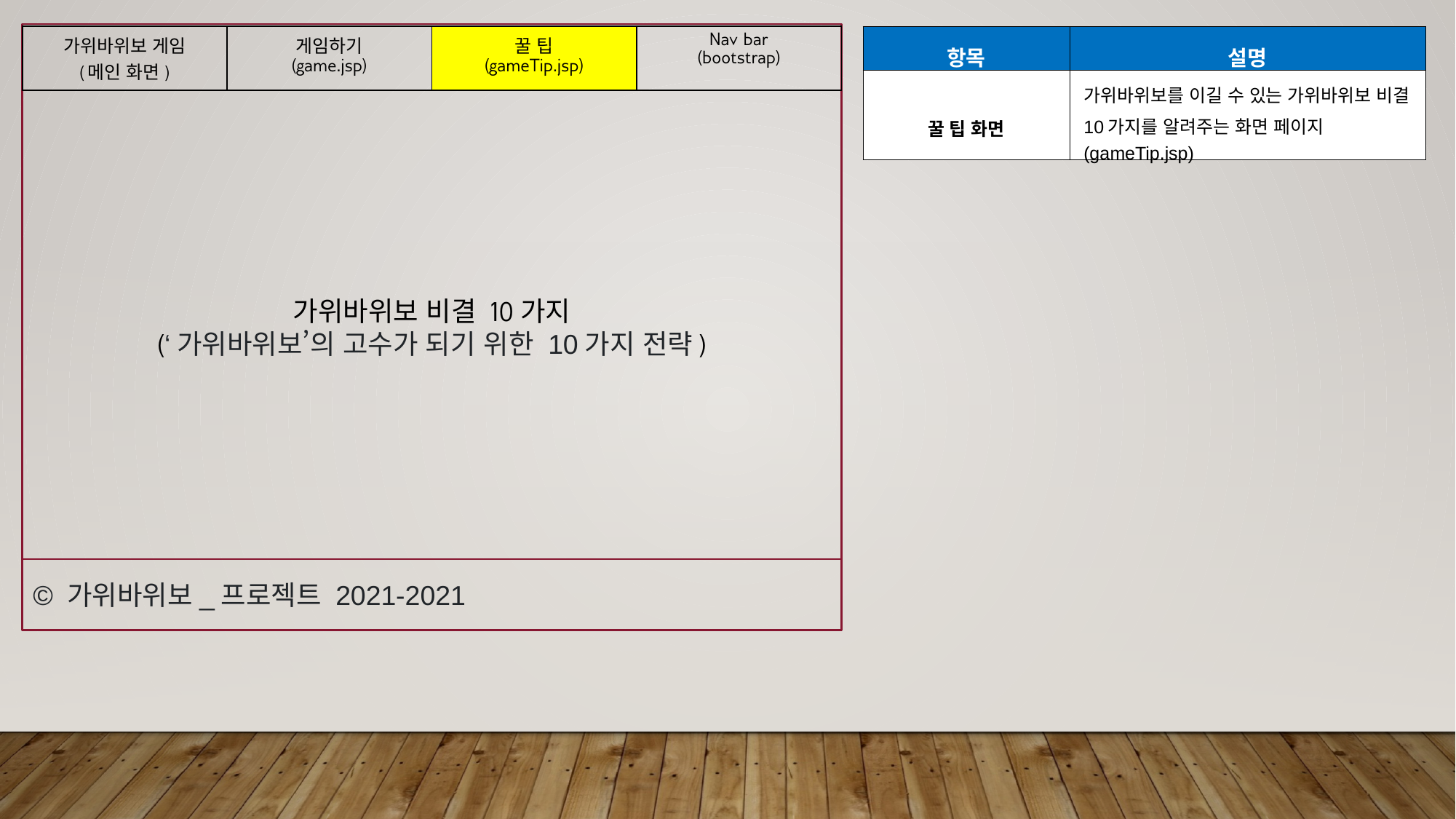

| 가위바위보 게임 (메인 화면) | 게임하기 (game.jsp) | 꿀 팁 (gameTip.jsp) | Nav bar (bootstrap) |
| --- | --- | --- | --- |
| 항목 | 설명 |
| --- | --- |
| 꿀 팁 화면 | 가위바위보를 이길 수 있는 가위바위보 비결 10가지를 알려주는 화면 페이지(gameTip.jsp) |
가위바위보 비결 10가지
(‘가위바위보’의 고수가 되기 위한 10가지 전략)

© 가위바위보_프로젝트 2021-2021